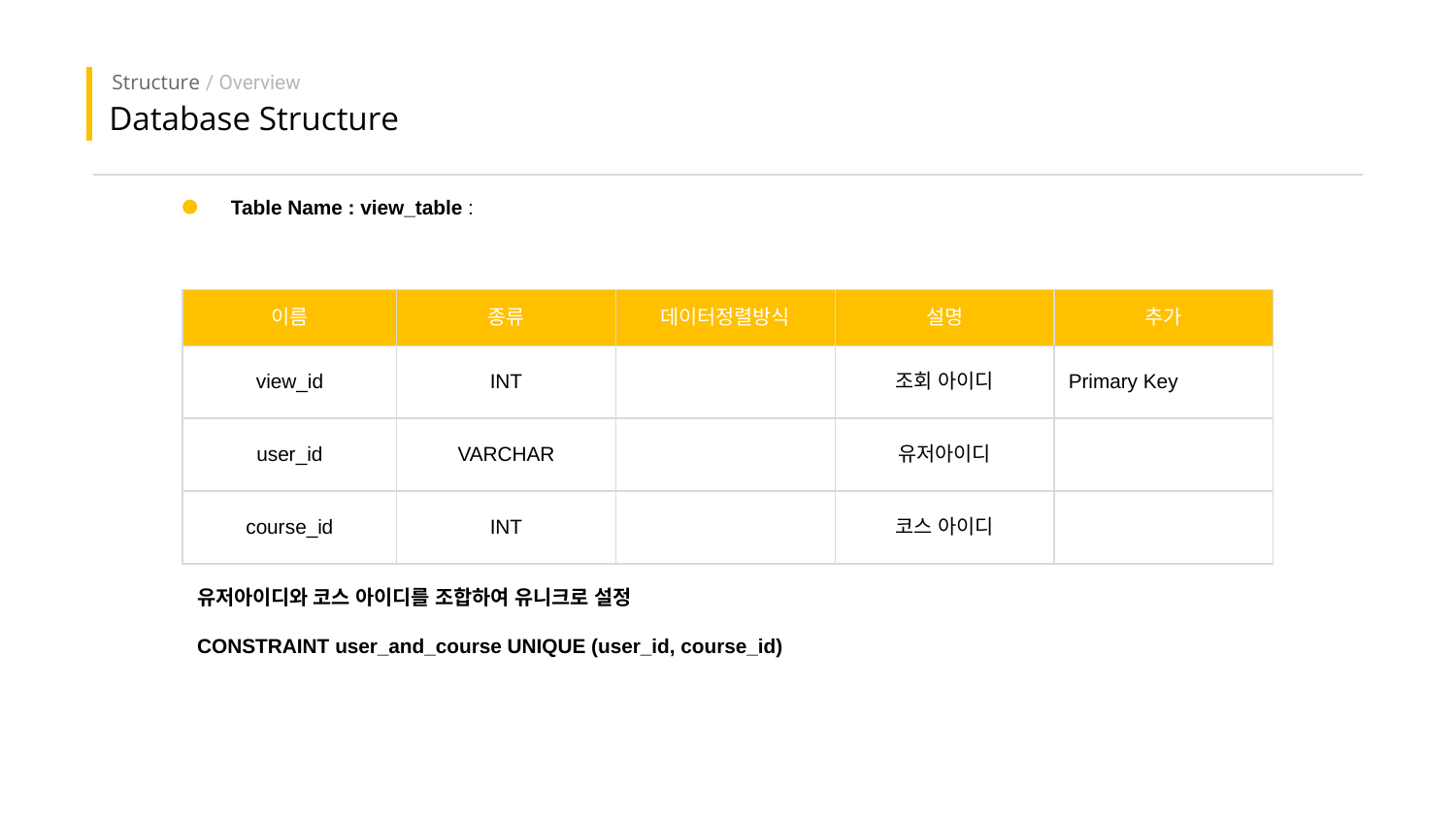

Structure / Overview
Database Structure
Table Name : view_table :

| 이름 | 종류 | 데이터정렬방식 | 설명 | 추가 |
| --- | --- | --- | --- | --- |
| view\_id | INT |  | 조회 아이디 | Primary Key |
| user\_id | VARCHAR |  | 유저아이디 |  |
| course\_id | INT |  | 코스 아이디 |  |
유저아이디와 코스 아이디를 조합하여 유니크로 설정

CONSTRAINT user_and_course UNIQUE (user_id, course_id)